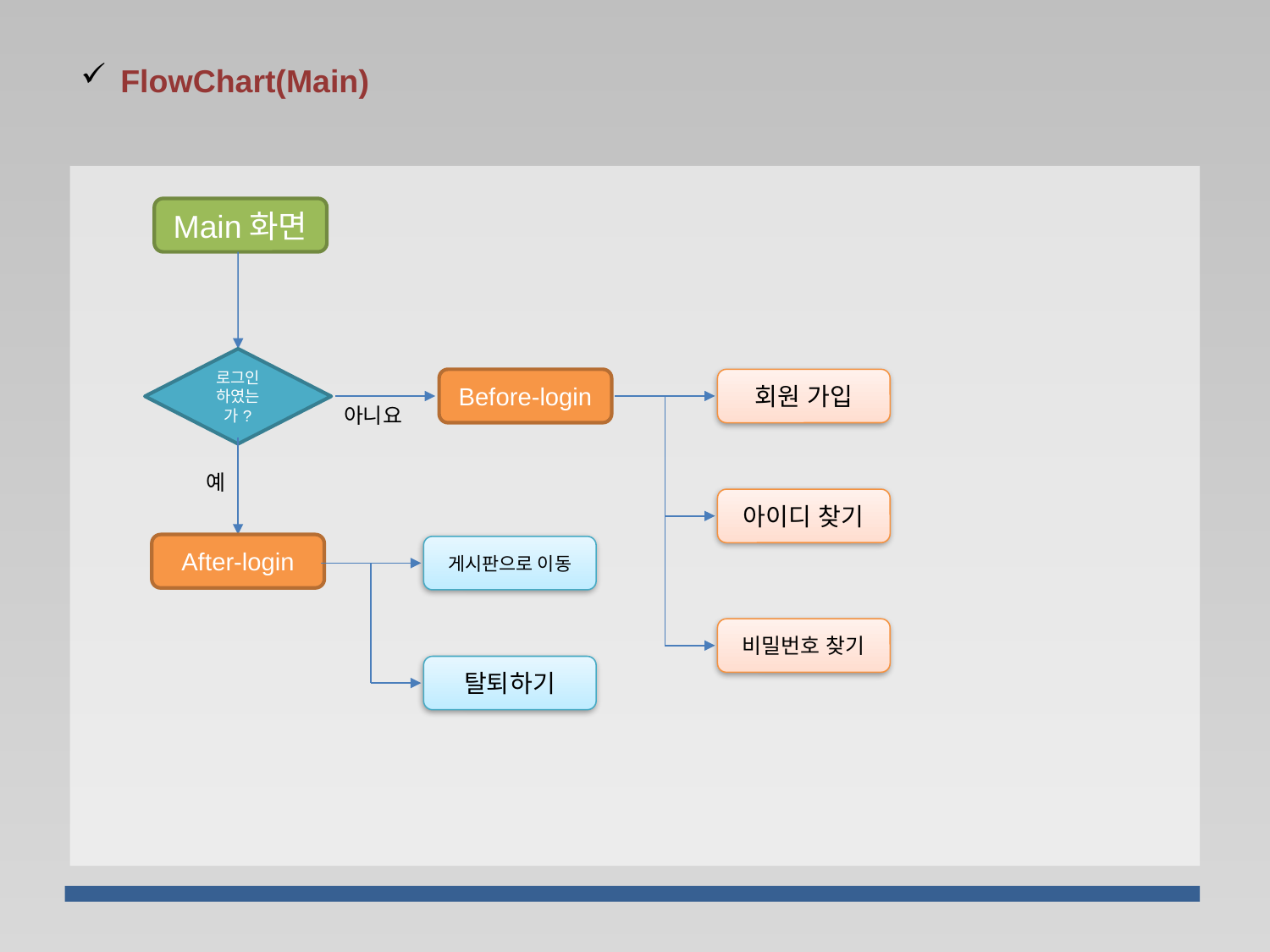

FlowChart(Main)

Main화면
로그인 하였는가?
Before-login
회원 가입
아니요
예
아이디 찾기
After-login
게시판으로 이동
비밀번호 찾기
탈퇴하기